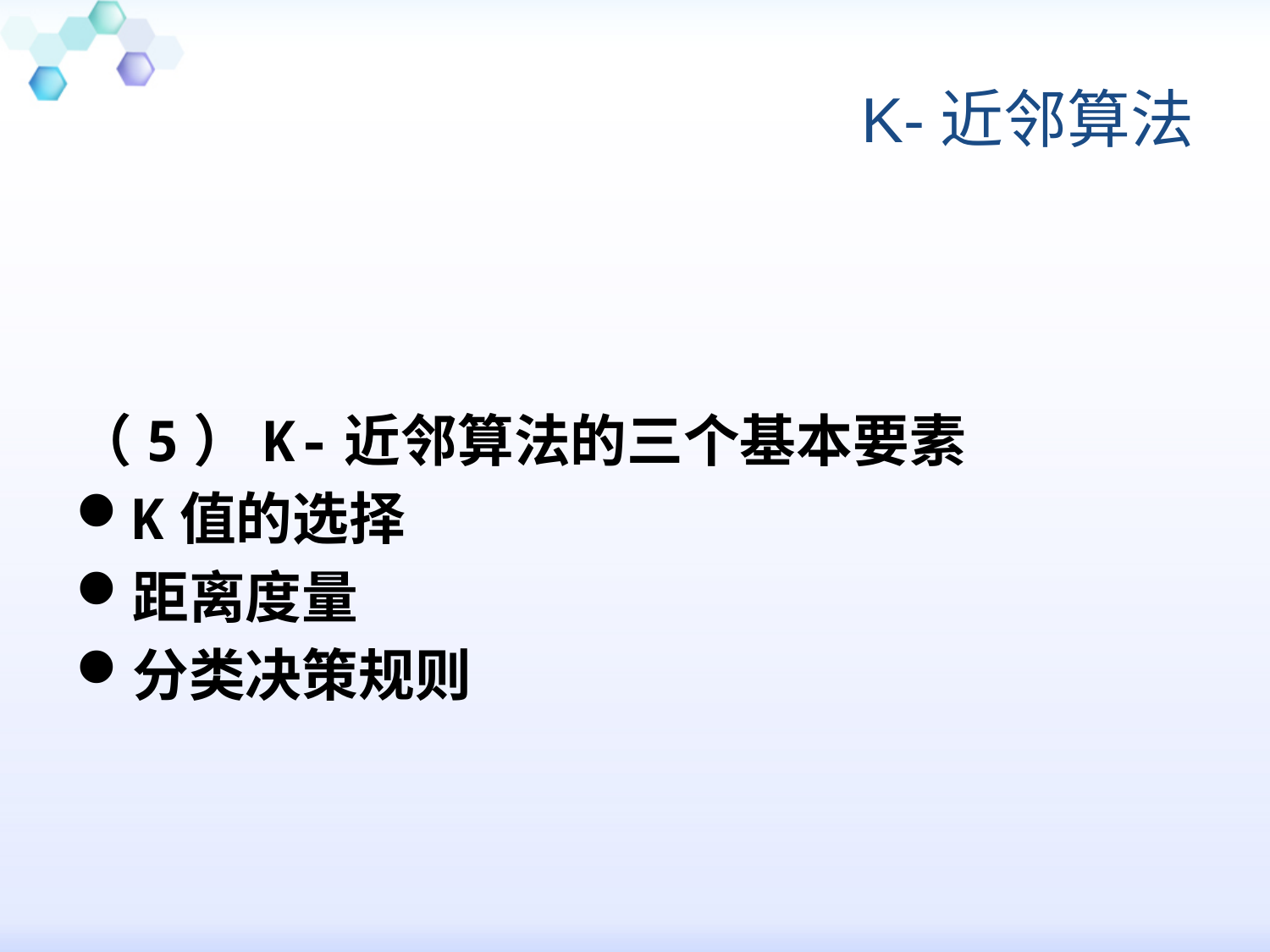

# K-近邻算法
（5）K-近邻算法的三个基本要素
K值的选择
距离度量
分类决策规则
7